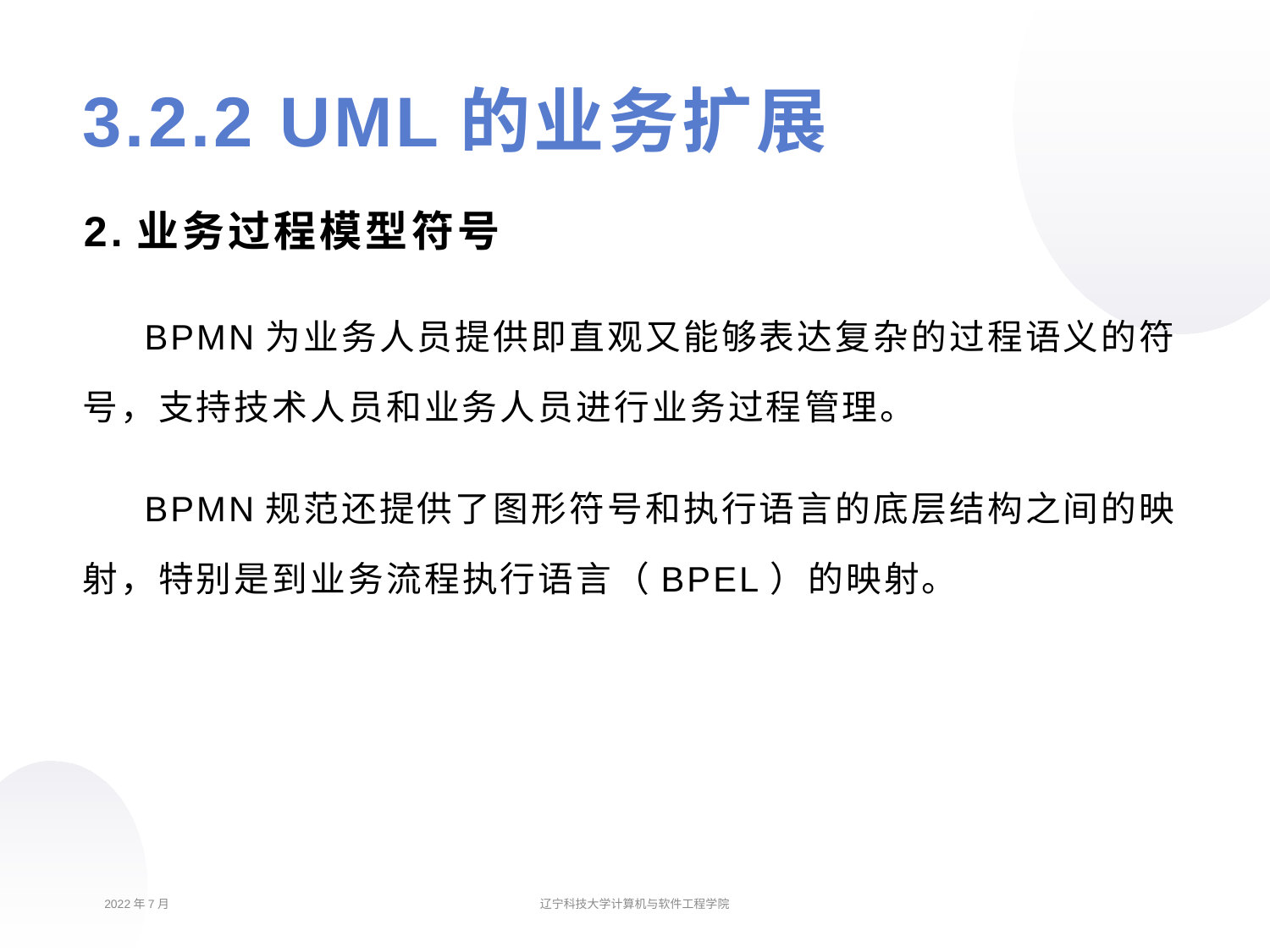

# 3.2.2 UML的业务扩展
2.业务过程模型符号
     BPMN为业务人员提供即直观又能够表达复杂的过程语义的符号，支持技术人员和业务人员进行业务过程管理。
     BPMN规范还提供了图形符号和执行语言的底层结构之间的映射，特别是到业务流程执行语言（BPEL）的映射。

2022年7月
辽宁科技大学计算机与软件工程学院
46